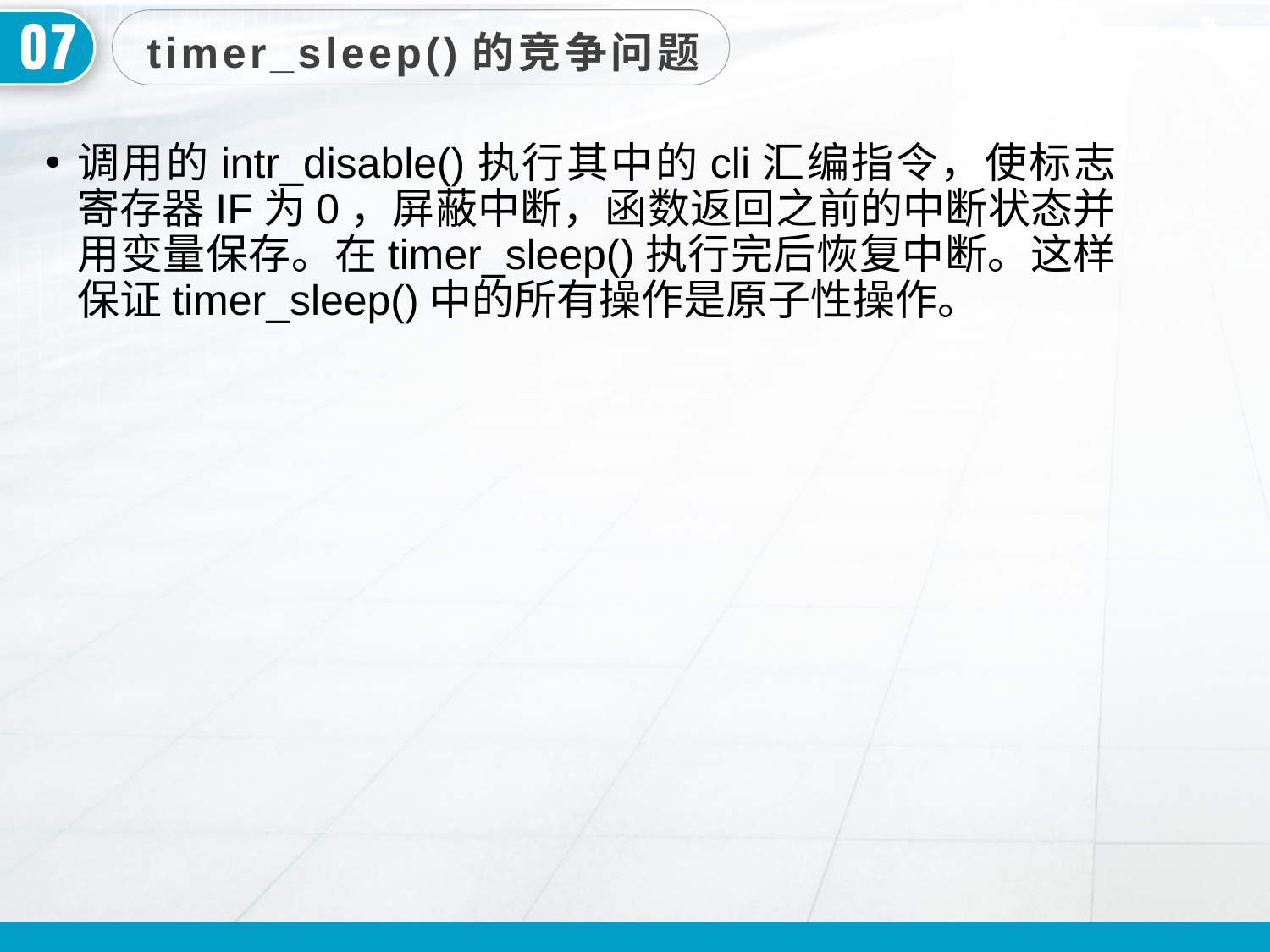

07
timer_sleep()的竞争问题
调用的intr_disable()执行其中的cli汇编指令，使标志寄存器IF为0，屏蔽中断，函数返回之前的中断状态并用变量保存。在timer_sleep()执行完后恢复中断。这样保证timer_sleep()中的所有操作是原子性操作。